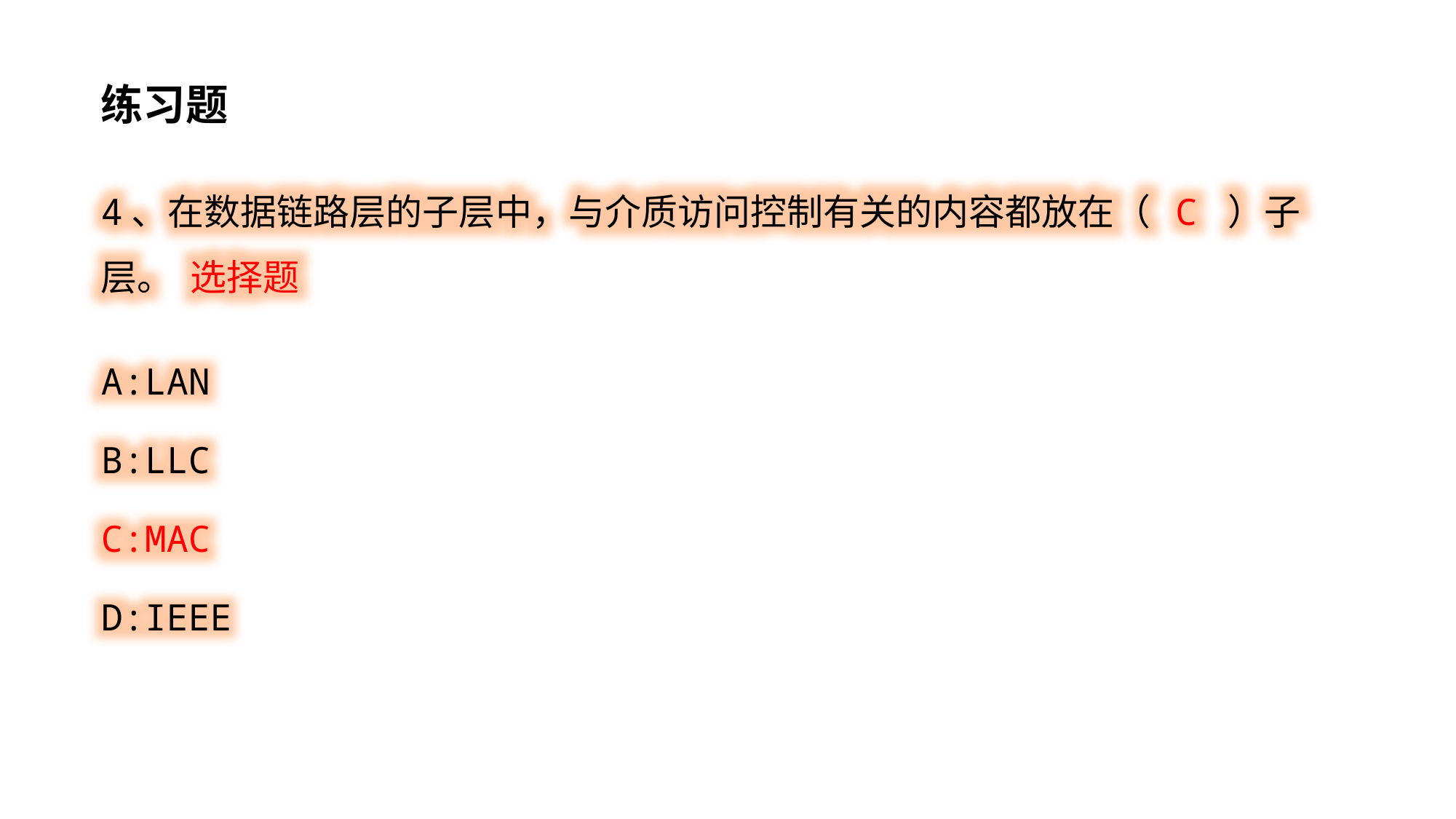

练习题
4、在数据链路层的子层中，与介质访问控制有关的内容都放在（  C ）子层。  选择题

A:LAN

B:LLC

C:MAC

D:IEEE